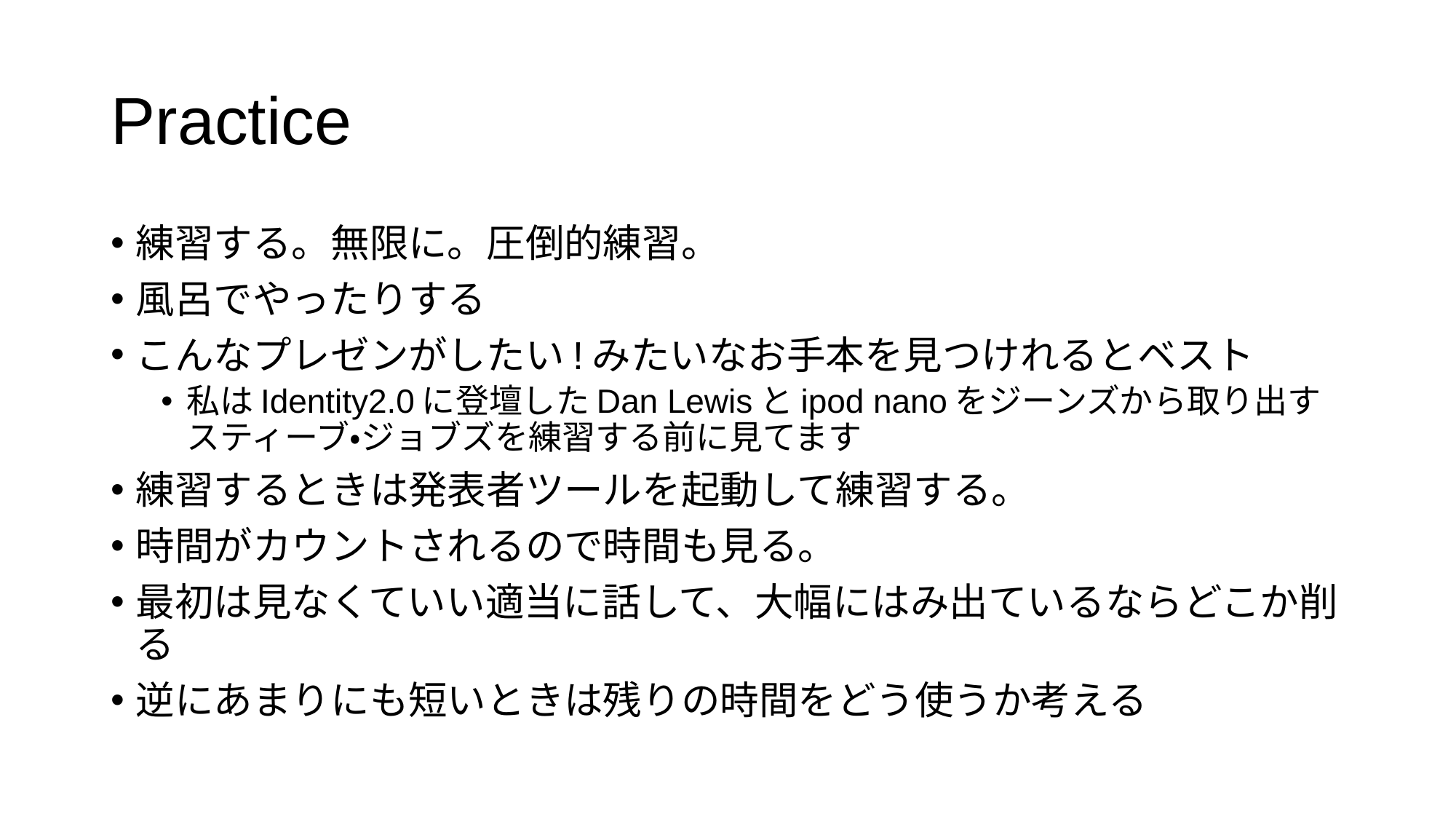

# Practice
練習する。無限に。圧倒的練習。
風呂でやったりする
こんなプレゼンがしたい!みたいなお手本を見つけれるとベスト
私はIdentity2.0に登壇したDan Lewisとipod nanoをジーンズから取り出すスティーブ・ジョブズを練習する前に見てます
練習するときは発表者ツールを起動して練習する。
時間がカウントされるので時間も見る。
最初は見なくていい適当に話して、大幅にはみ出ているならどこか削る
逆にあまりにも短いときは残りの時間をどう使うか考える